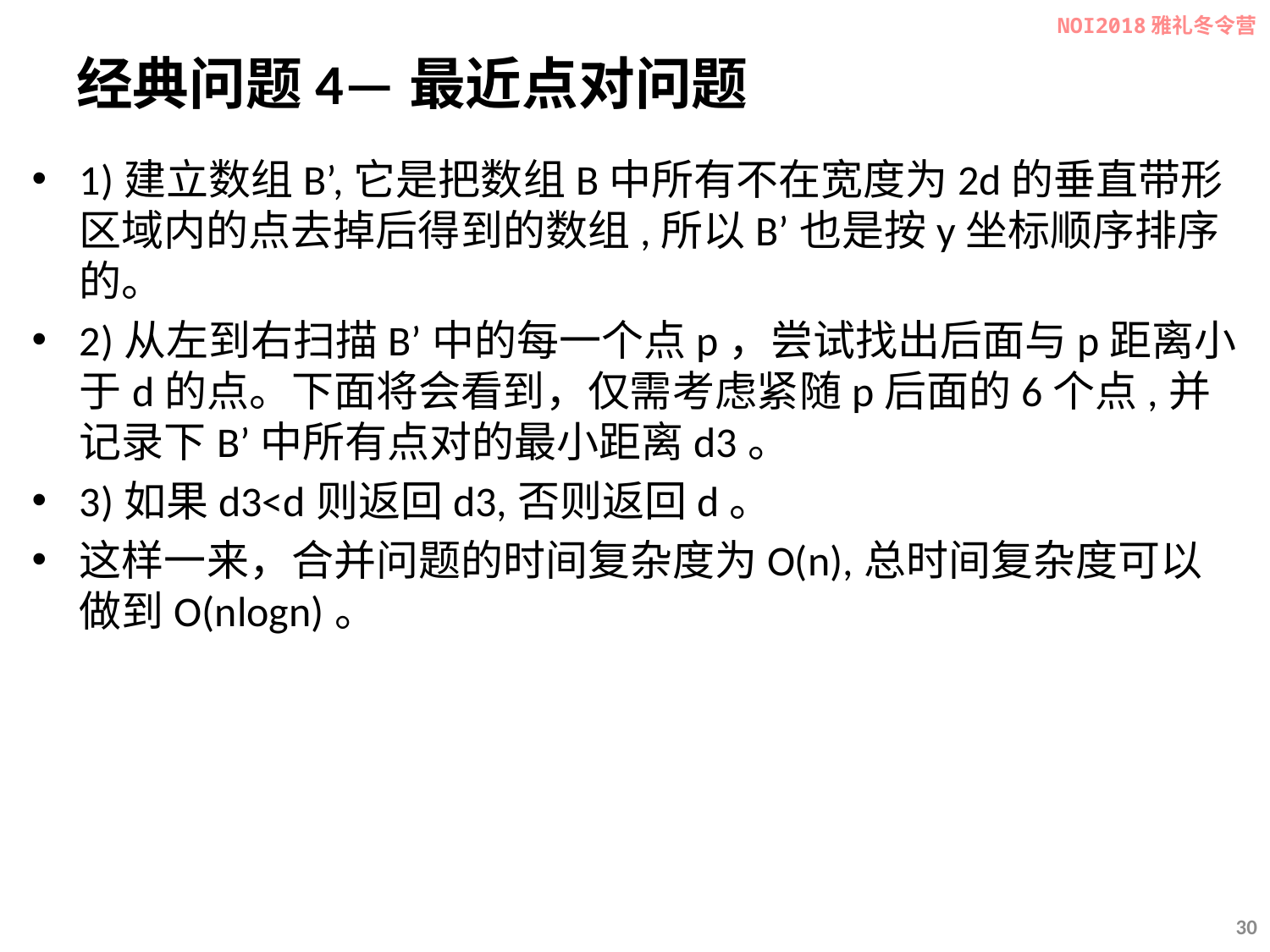

NOI2018雅礼冬令营
# 经典问题4—最近点对问题
1)建立数组B’,它是把数组B中所有不在宽度为2d的垂直带形区域内的点去掉后得到的数组,所以B’也是按y坐标顺序排序的。
2)从左到右扫描B’中的每一个点p，尝试找出后面与p距离小于d的点。下面将会看到，仅需考虑紧随p后面的6个点,并记录下B’中所有点对的最小距离d3。
3)如果d3<d则返回d3,否则返回d。
这样一来，合并问题的时间复杂度为O(n),总时间复杂度可以做到O(nlogn)。

30